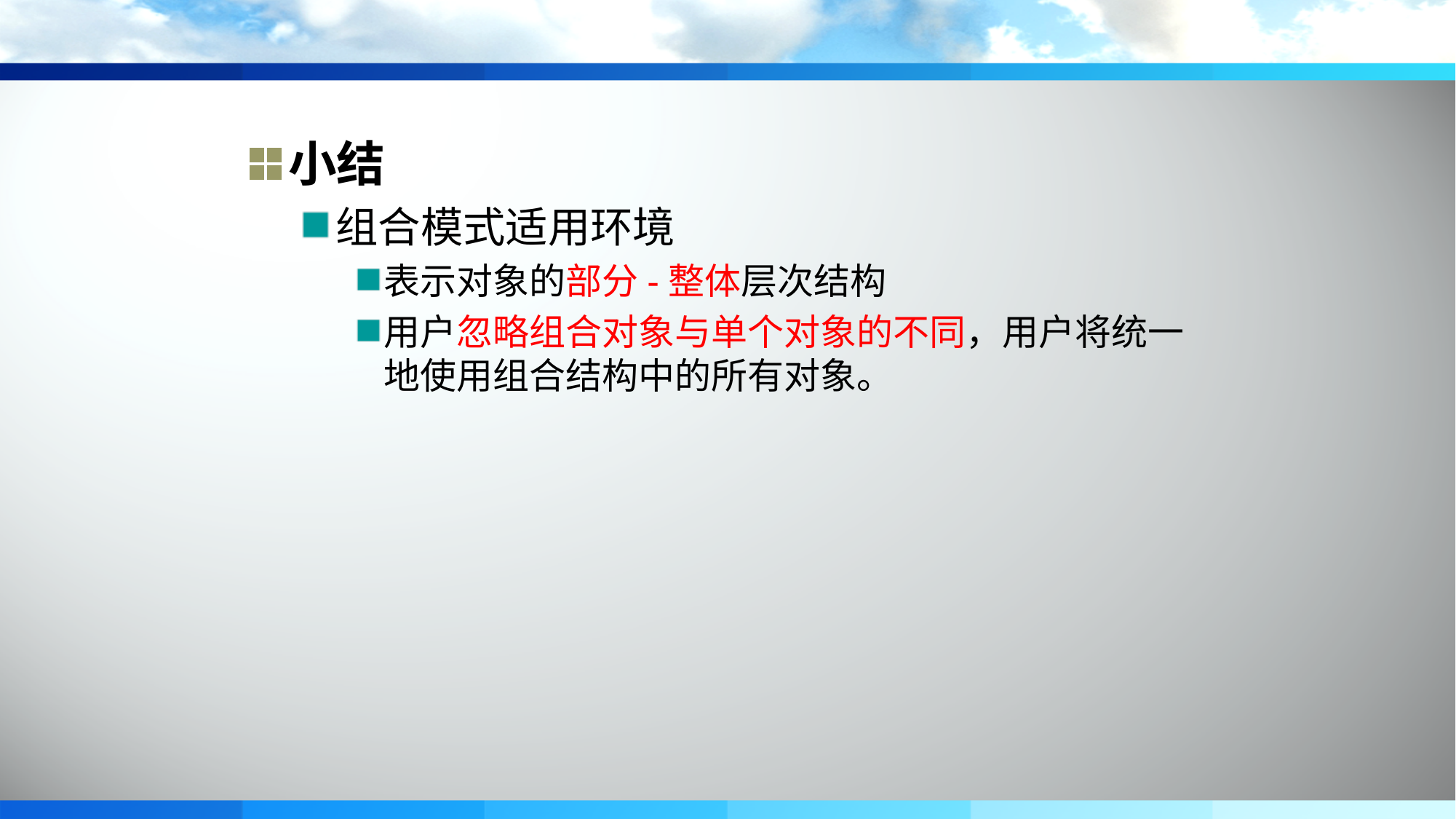

小结
组合模式适用环境
表示对象的部分-整体层次结构
用户忽略组合对象与单个对象的不同，用户将统一地使用组合结构中的所有对象。